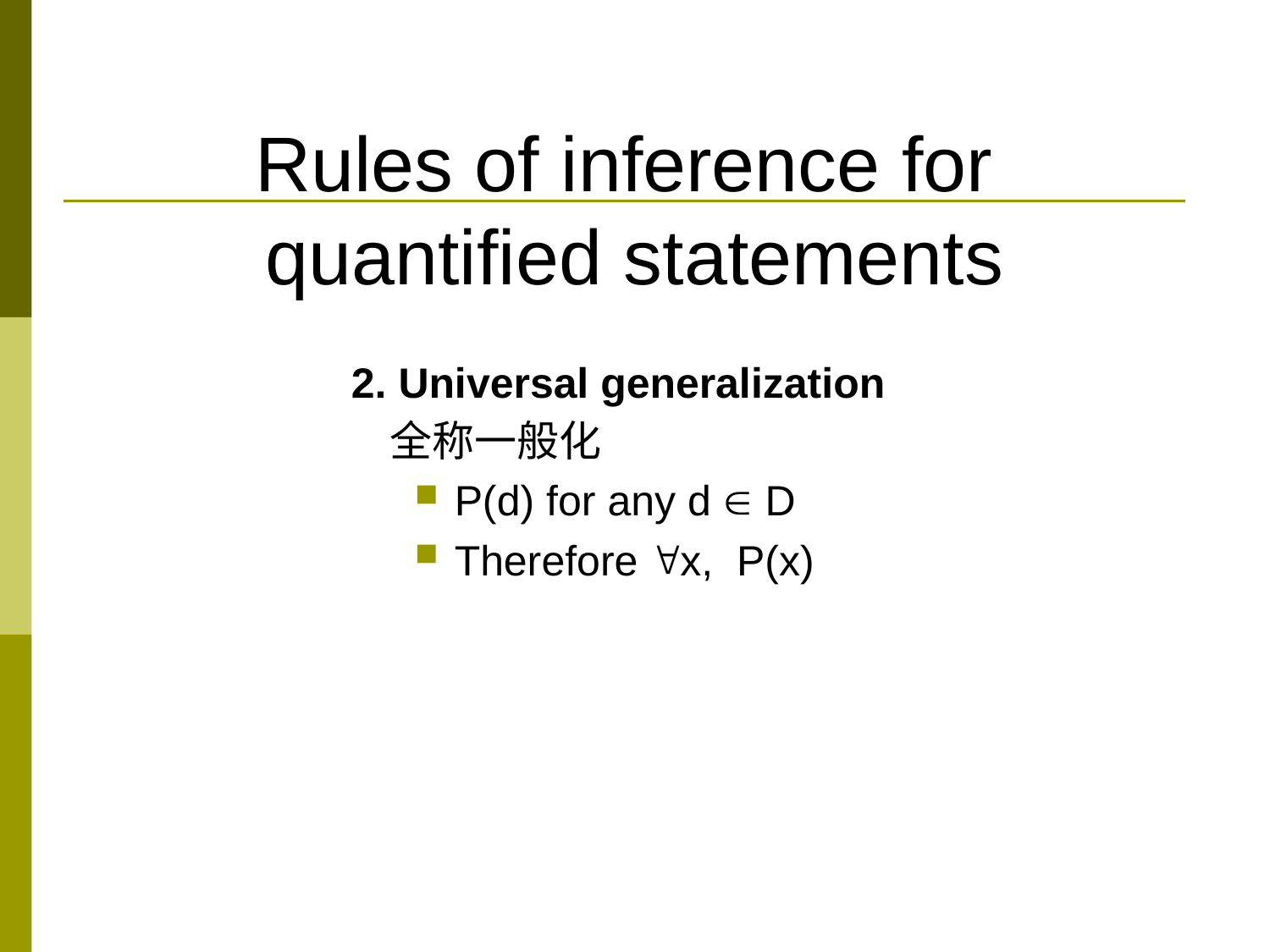

# Rules of inference for quantified statements
2. Universal generalization
   全称一般化
P(d) for any d ∈ D
Therefore ∀x,  P(x)